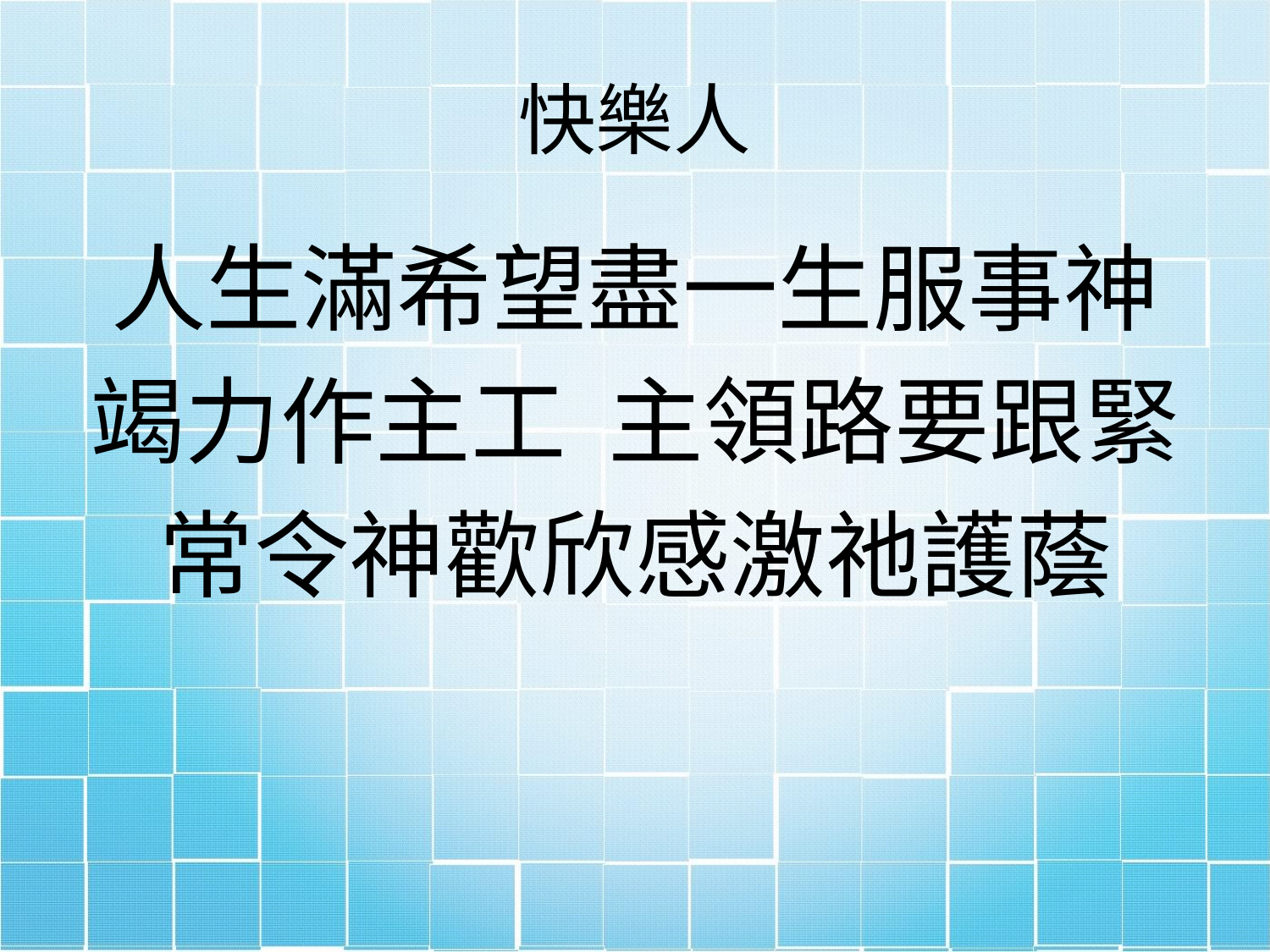

# 快樂人
人生滿希望盡一生服事神
竭力作主工  主領路要跟緊
常令神歡欣感激祂護蔭